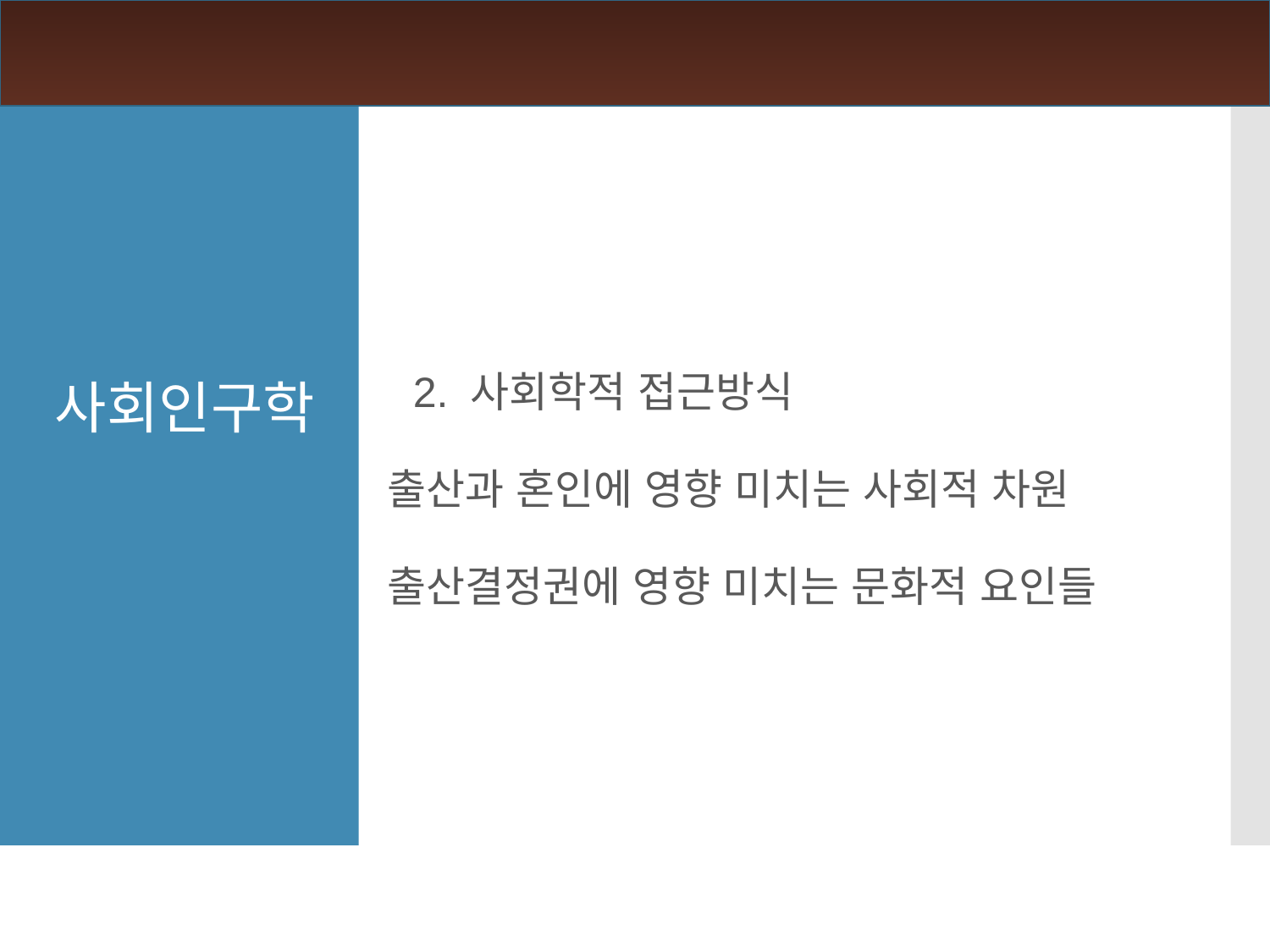

2. 사회학적 접근방식
출산과 혼인에 영향 미치는 사회적 차원
출산결정권에 영향 미치는 문화적 요인들
사회인구학